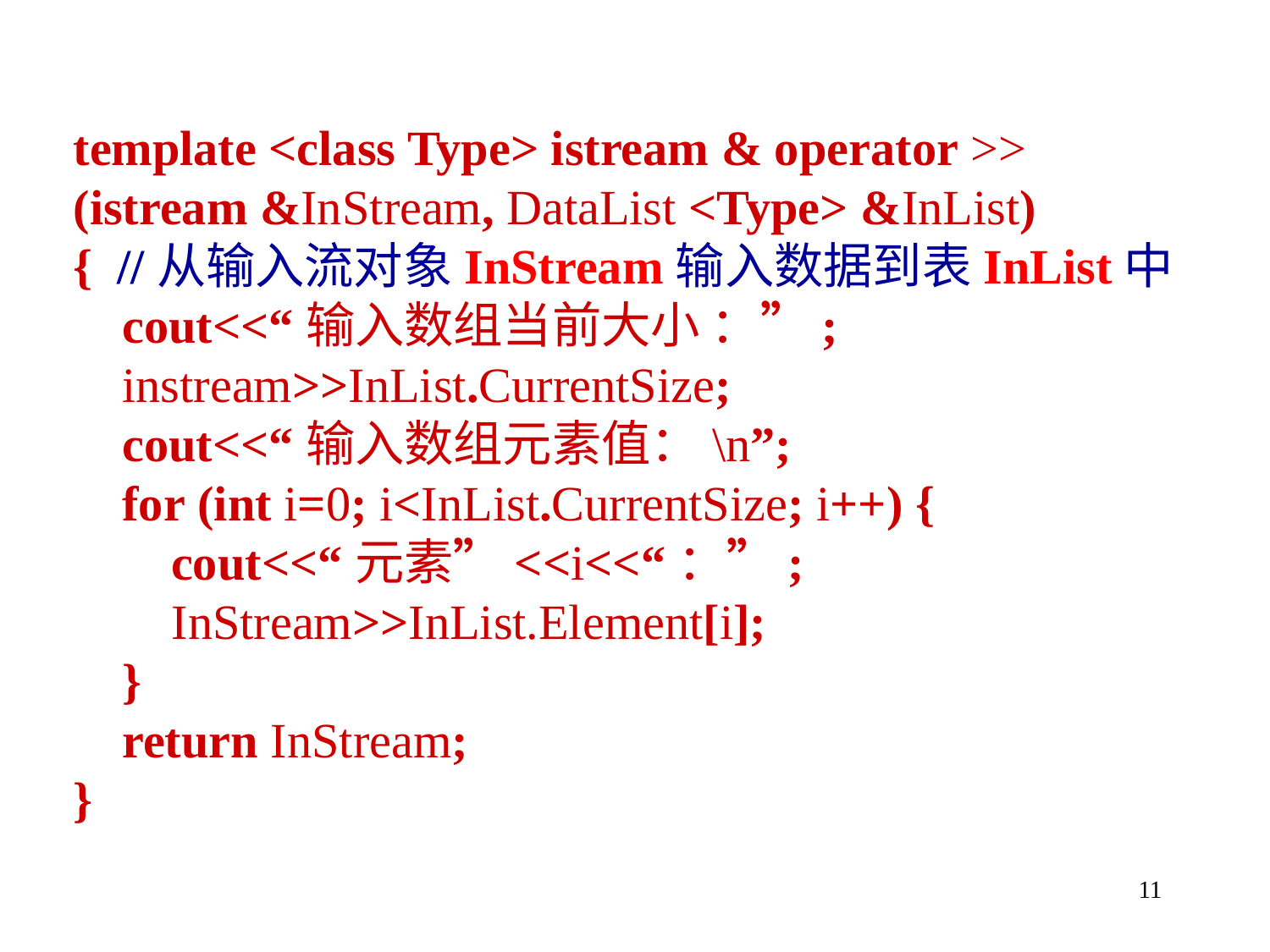

template <class Type> istream & operator >>
(istream &InStream, DataList <Type> &InList)
{  //从输入流对象InStream输入数据到表InList中
    cout<<“输入数组当前大小 ：”;
    instream>>InList.CurrentSize;
    cout<<“输入数组元素值：\n”;
    for (int i=0; i<InList.CurrentSize; i++) {
        cout<<“元素”<<i<<“：”;
        InStream>>InList.Element[i];
    }
    return InStream;
}
11